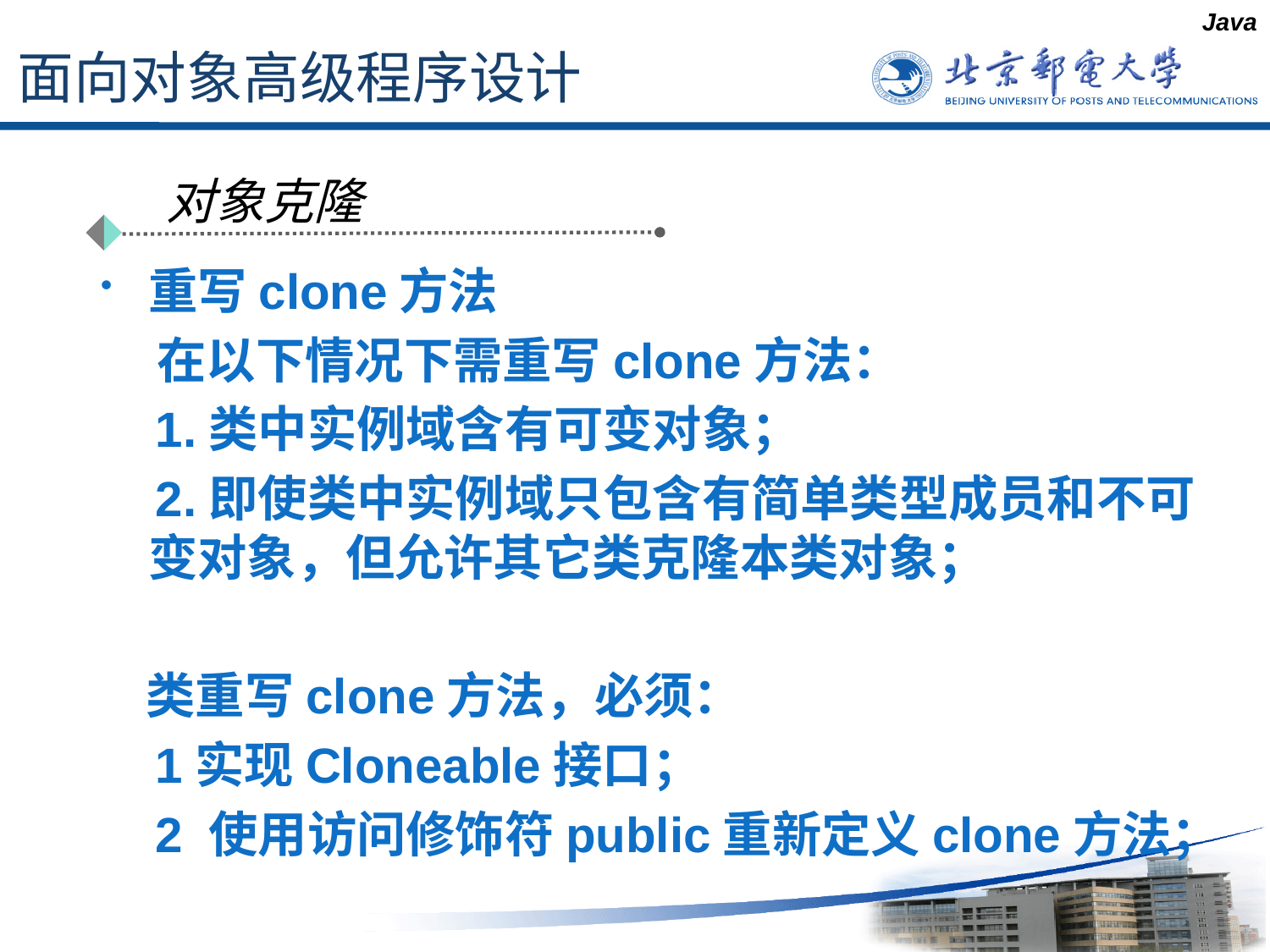

Java
# 面向对象高级程序设计

对象克隆

重写clone方法
    在以下情况下需重写clone方法：
    1.类中实例域含有可变对象；
    2.即使类中实例域只包含有简单类型成员和不可变对象，但允许其它类克隆本类对象；

   类重写clone方法，必须：
    1实现Cloneable接口；
    2 使用访问修饰符public重新定义clone方法；